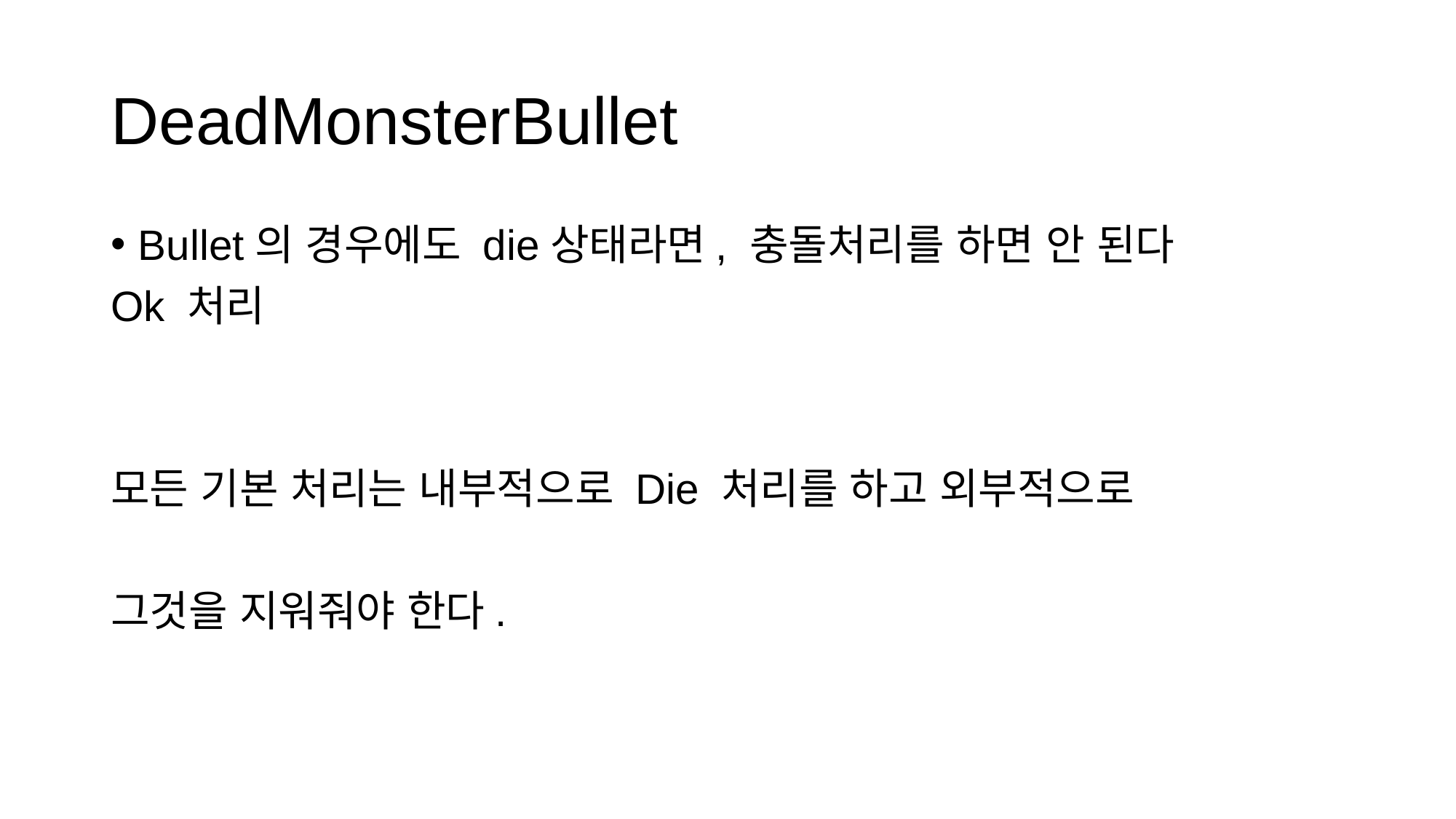

# DeadMonsterBullet
Bullet의 경우에도 die상태라면, 충돌처리를 하면 안 된다
Ok 처리

모든 기본 처리는 내부적으로 Die 처리를 하고 외부적으로

그것을 지워줘야 한다.